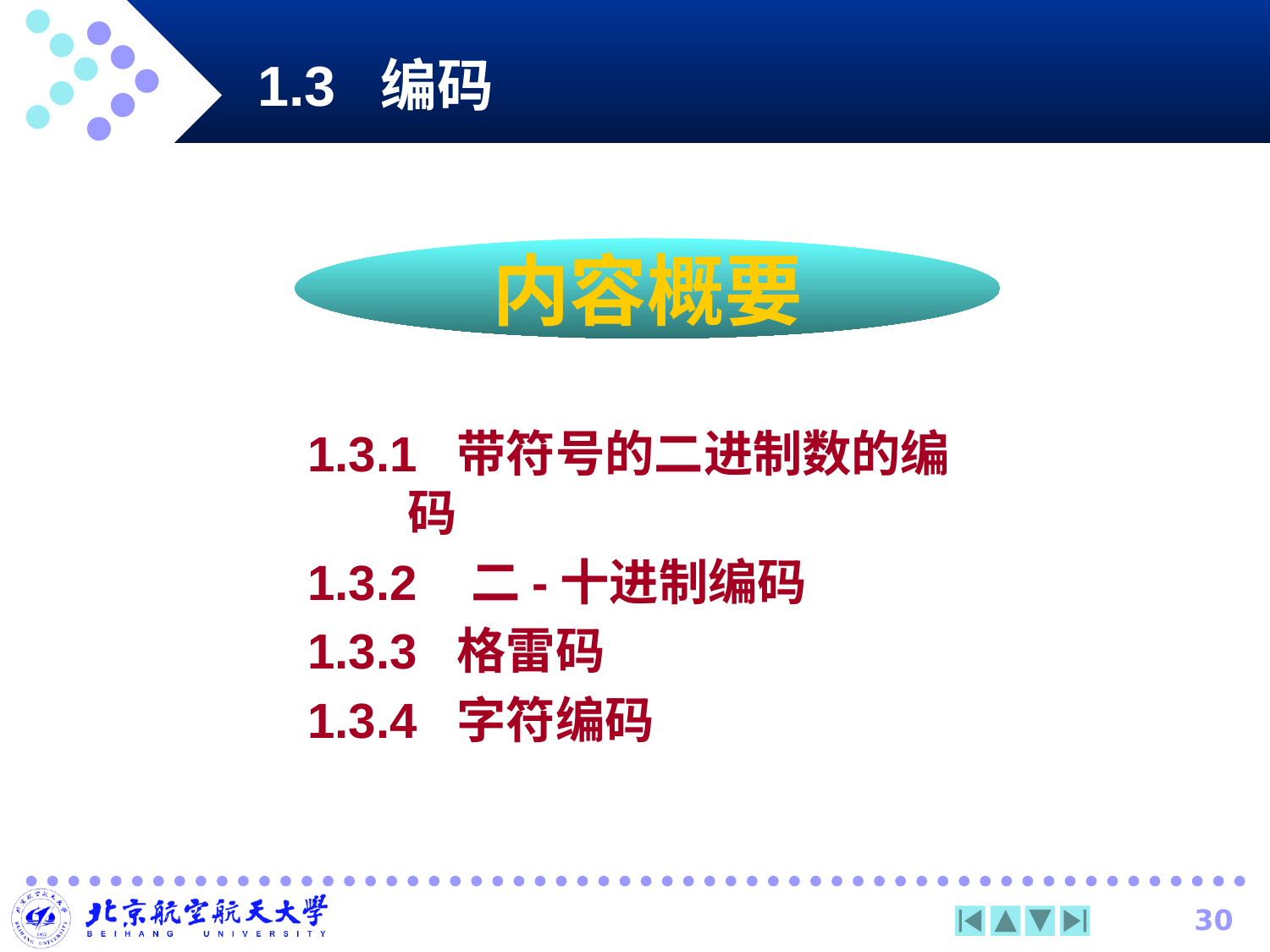

# 1.3  编码
内容概要
1.3.1  带符号的二进制数的编码
1.3.2   二-十进制编码
1.3.3  格雷码
1.3.4  字符编码

30